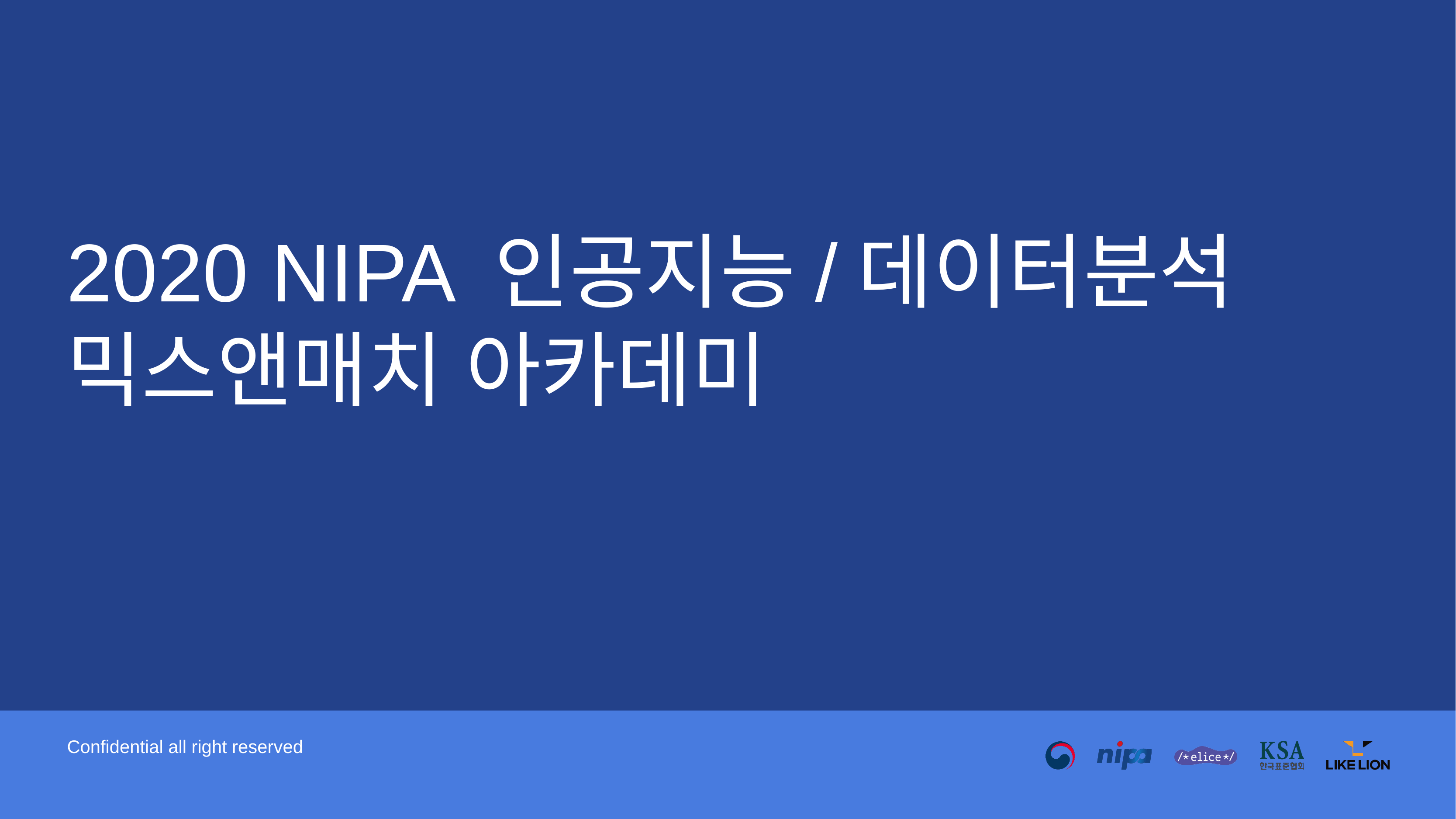

2020 NIPA 인공지능/데이터분석
믹스앤매치 아카데미

교육 마무리